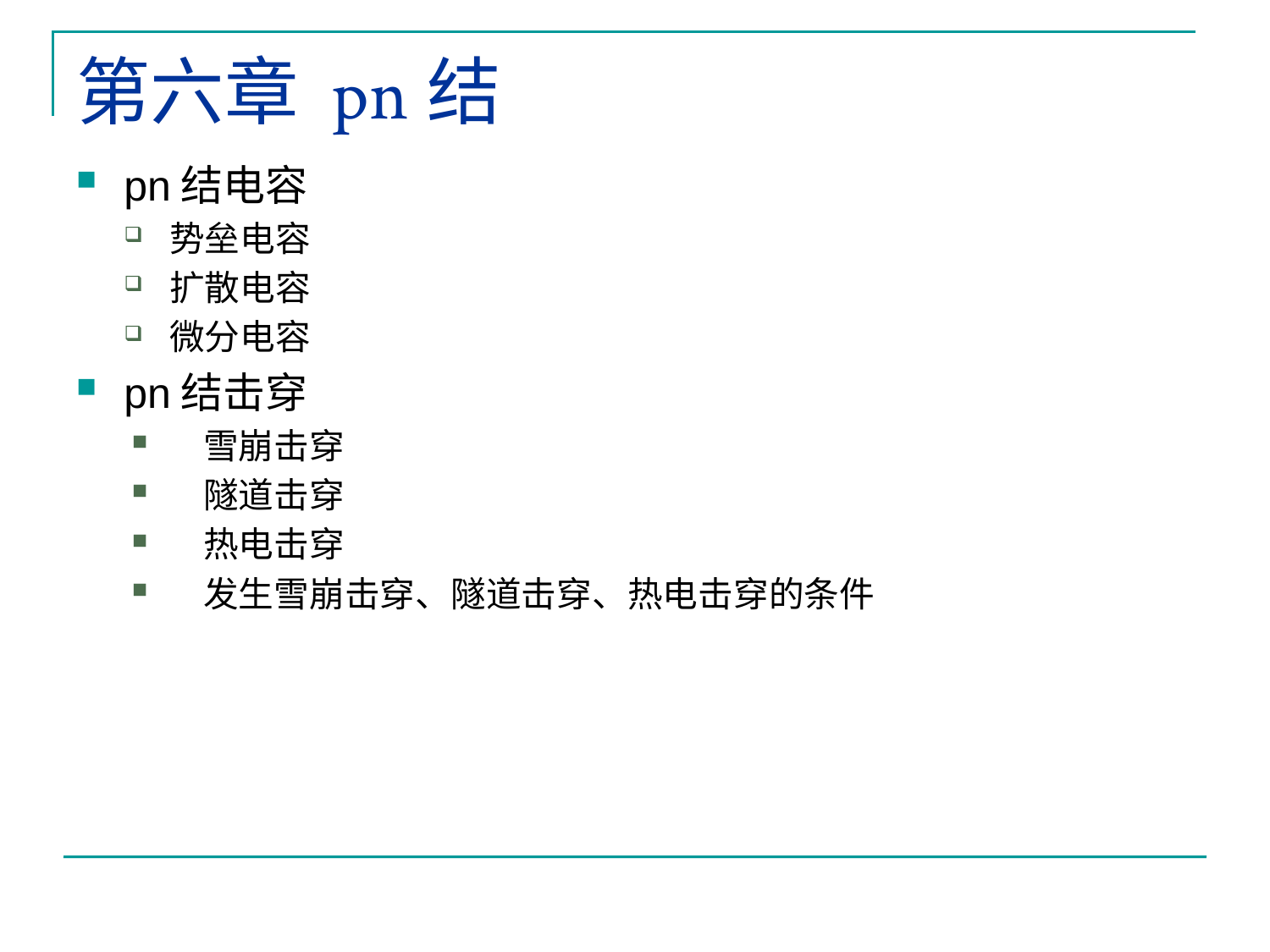

# 第六章 pn结
pn结电容
势垒电容
扩散电容
微分电容
pn结击穿
雪崩击穿
隧道击穿
热电击穿
发生雪崩击穿、隧道击穿、热电击穿的条件